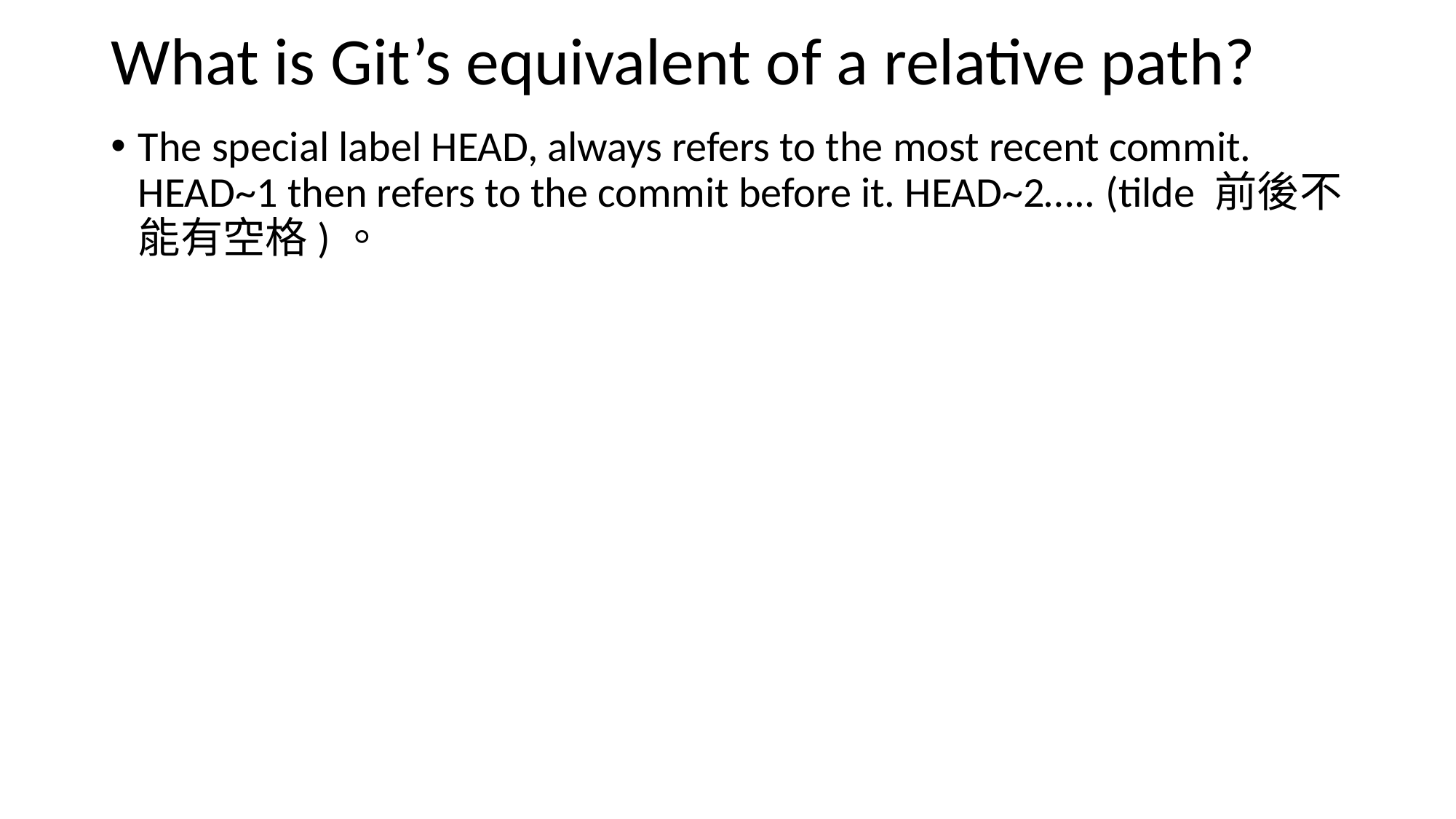

# What is Git’s equivalent of a relative path?
The special label HEAD, always refers to the most recent commit. HEAD~1 then refers to the commit before it. HEAD~2….. (tilde 前後不能有空格)。